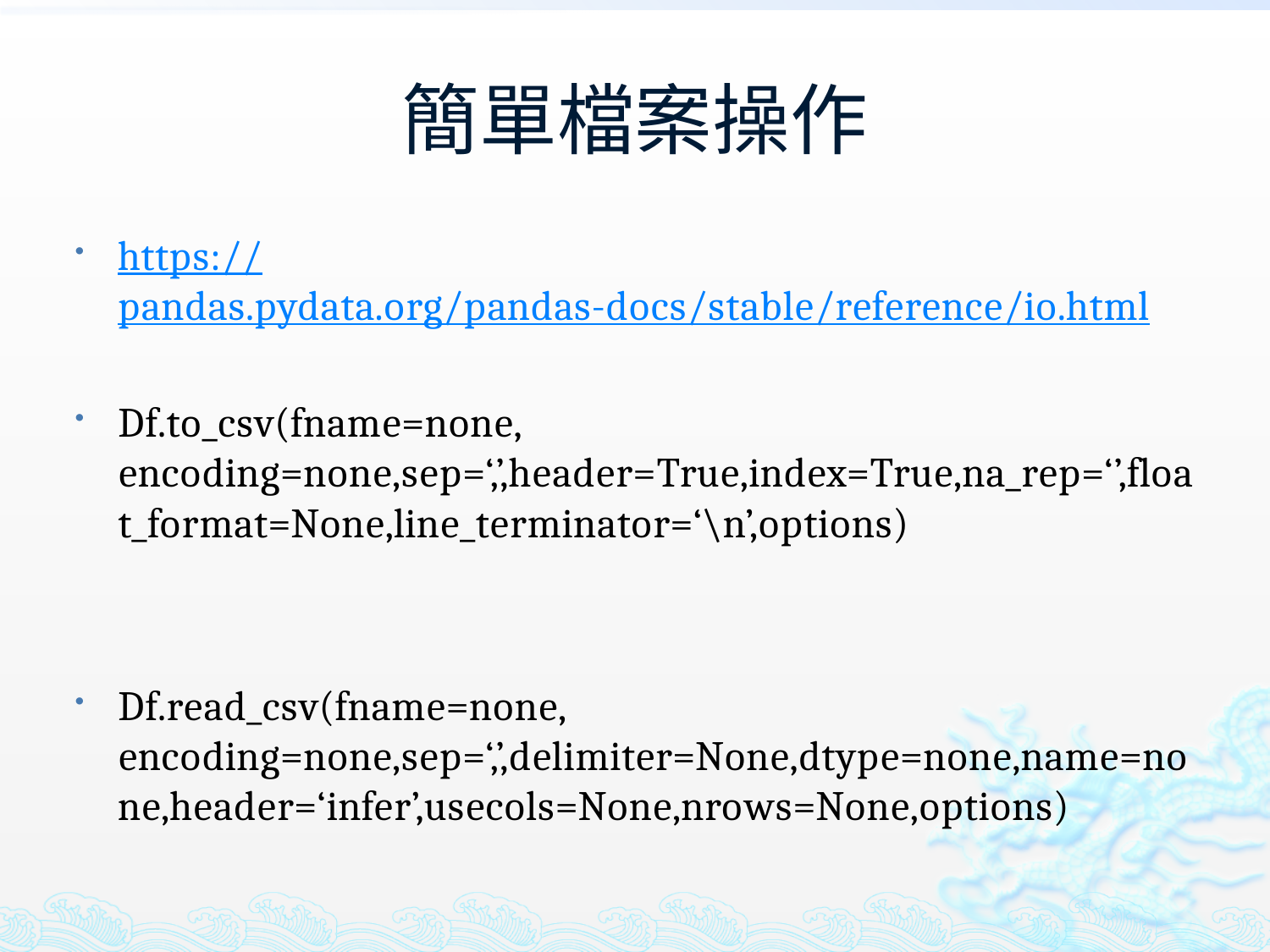

# 簡單檔案操作
https://pandas.pydata.org/pandas-docs/stable/reference/io.html

Df.to_csv(fname=none, encoding=none,sep=‘,’,header=True,index=True,na_rep=‘’,float_format=None,line_terminator=‘\n’,options)

Df.read_csv(fname=none, encoding=none,sep=‘,’,delimiter=None,dtype=none,name=none,header=‘infer’,usecols=None,nrows=None,options)